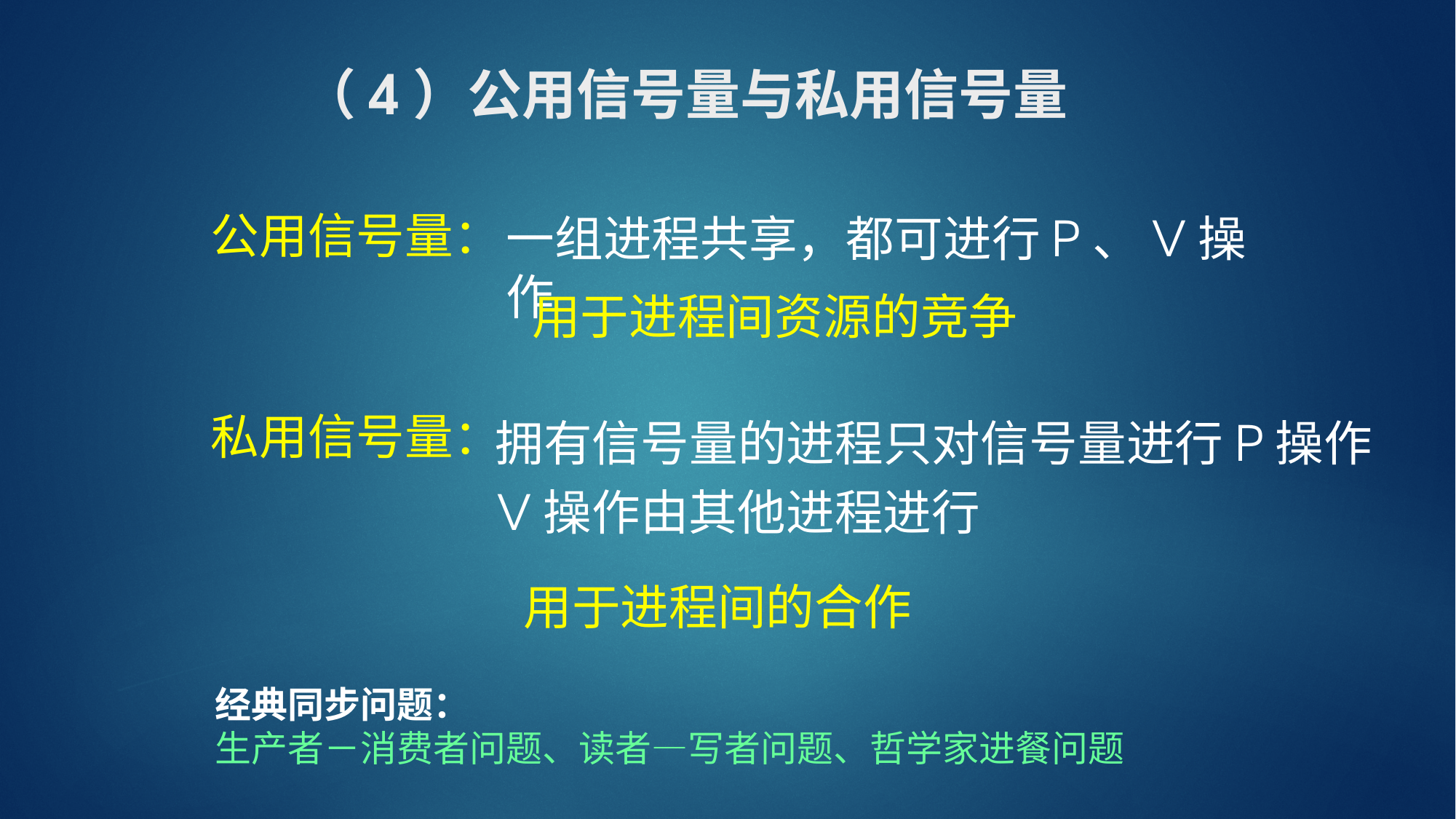

# （4）公用信号量与私用信号量
公用信号量：
一组进程共享，都可进行P、V操作
用于进程间资源的竞争
私用信号量：
拥有信号量的进程只对信号量进行P操作
V操作由其他进程进行
用于进程间的合作
经典同步问题：
生产者－消费者问题、读者—写者问题、哲学家进餐问题